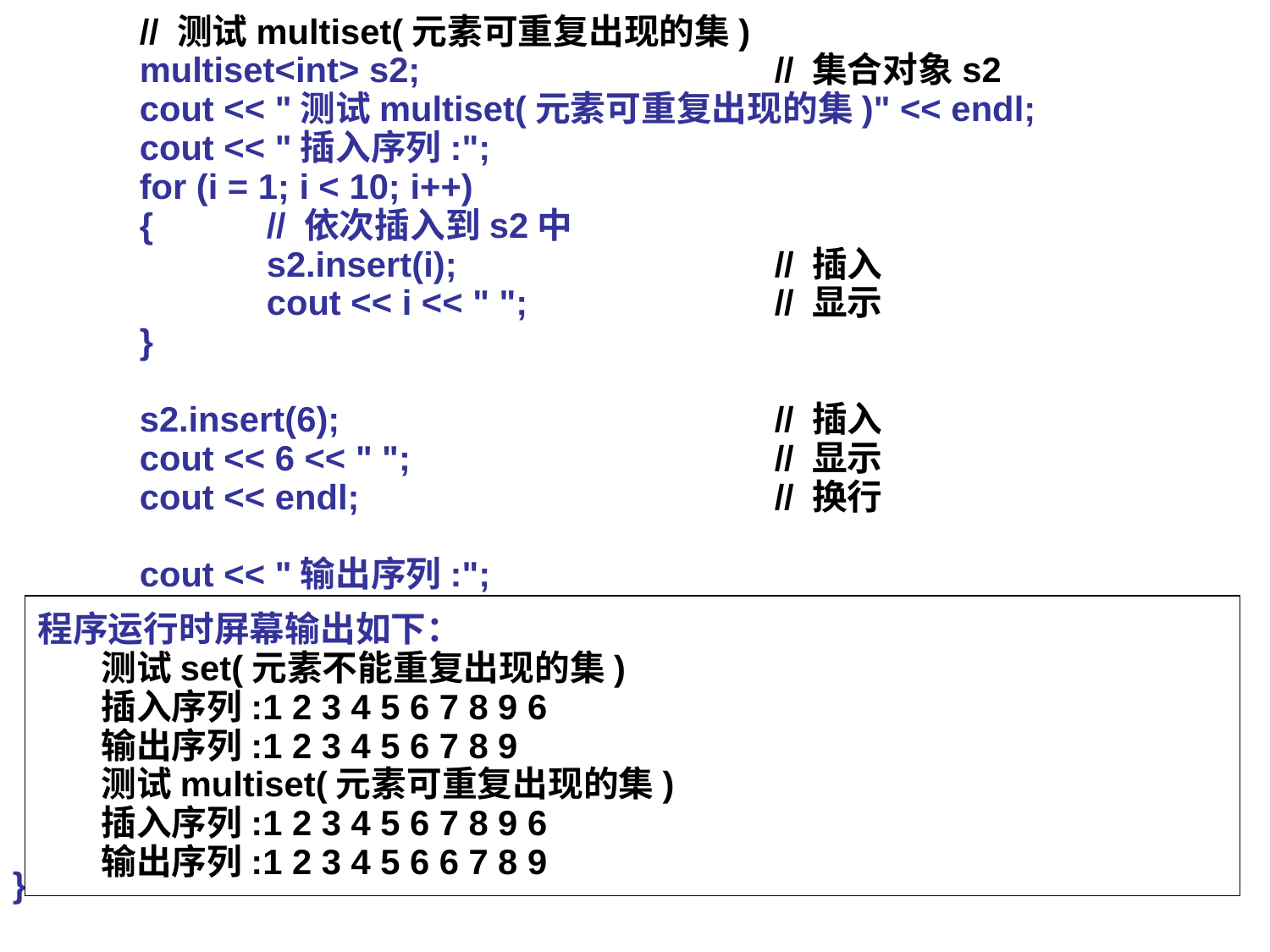

// 测试multiset(元素可重复出现的集)
	multiset<int> s2;			// 集合对象s2
	cout << "测试multiset(元素可重复出现的集)" << endl;
	cout << "插入序列:";
	for (i = 1; i < 10; i++)
	{	// 依次插入到s2中
		s2.insert(i);			// 插入
		cout << i << " ";		// 显示
	}

	s2.insert(6);				// 插入				cout << 6 << " ";			// 显示
	cout << endl;				// 换行

	cout << "输出序列:";
	for (multiset<int>::iterator it2 = s2.begin(); it2 != s2.end(); it2++)
	{	// 依次显示s1中的元素
		cout << *it2 << " ";		// 显示it2所指元素
	}
	cout << endl;				// 换行

	return 0;				// 返回操作系统
}
程序运行时屏幕输出如下：
测试set(元素不能重复出现的集)
插入序列:1 2 3 4 5 6 7 8 9 6
输出序列:1 2 3 4 5 6 7 8 9
测试multiset(元素可重复出现的集)
插入序列:1 2 3 4 5 6 7 8 9 6
输出序列:1 2 3 4 5 6 6 7 8 9